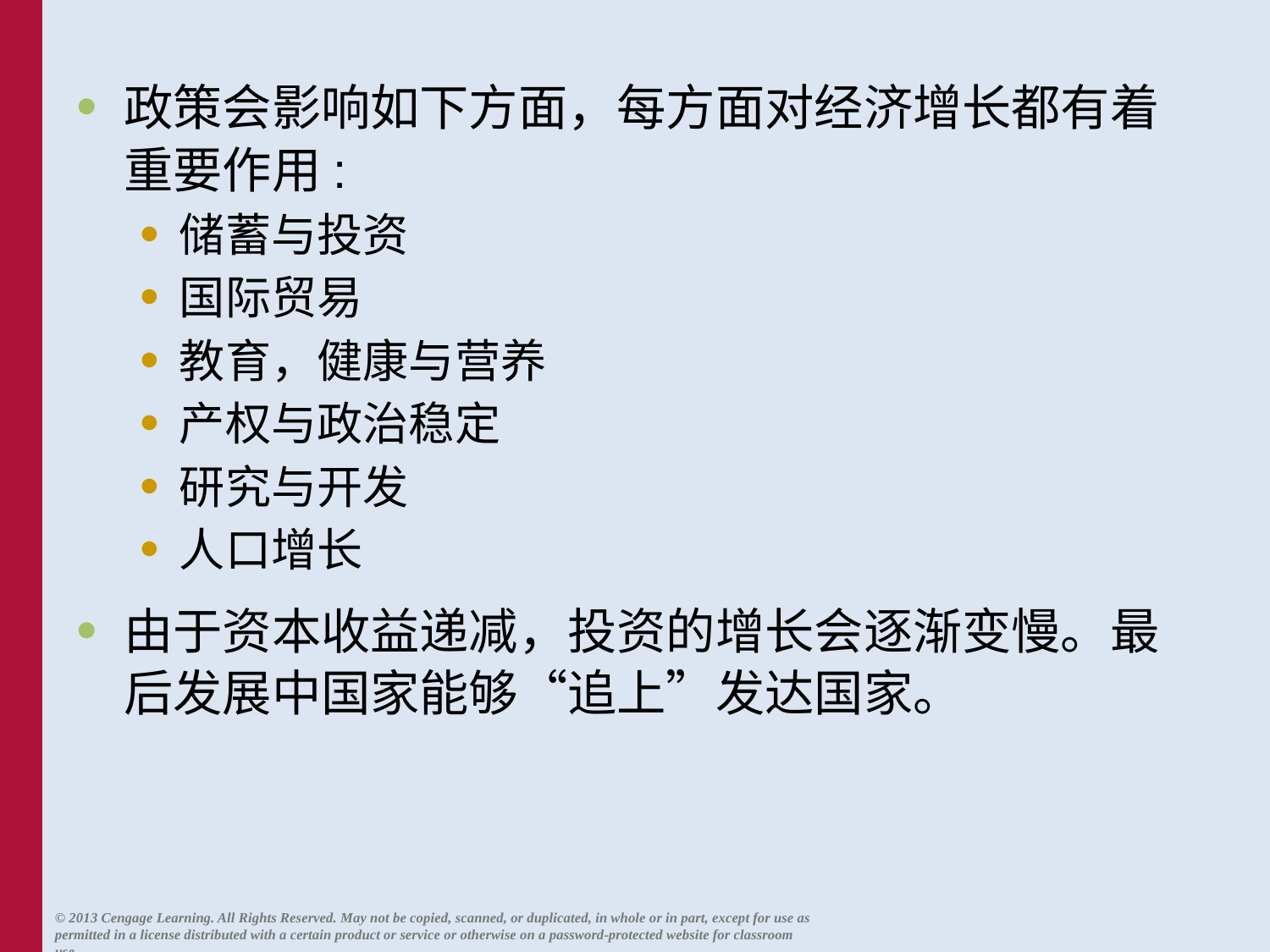

政策会影响如下方面，每方面对经济增长都有着重要作用:
储蓄与投资
国际贸易
教育，健康与营养
产权与政治稳定
研究与开发
人口增长
由于资本收益递减，投资的增长会逐渐变慢。最后发展中国家能够“追上”发达国家。

© 2013 Cengage Learning. All Rights Reserved. May not be copied, scanned, or duplicated, in whole or in part, except for use as permitted in a license distributed with a certain product or service or otherwise on a password-protected website for classroom use.